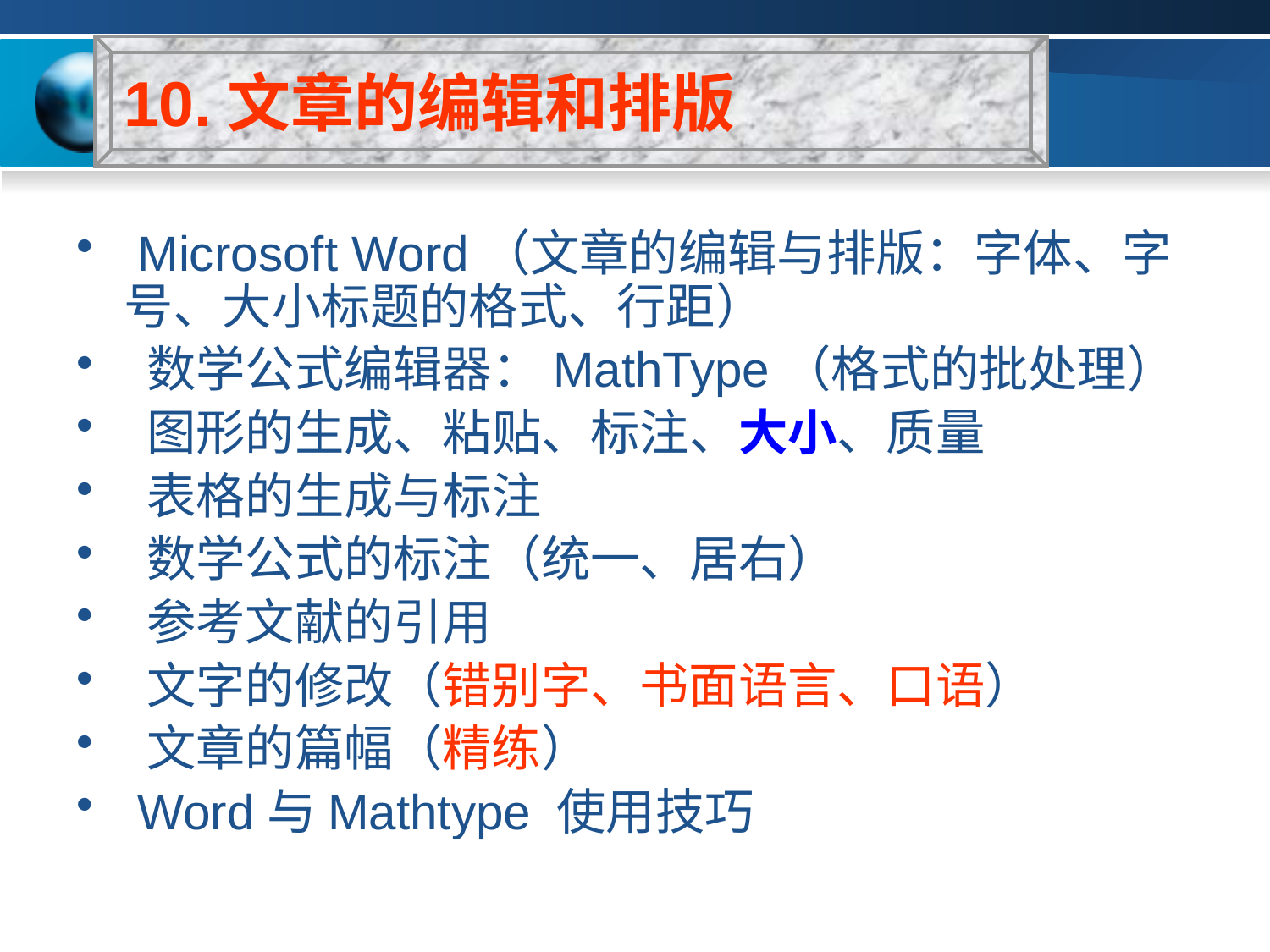

10.文章的编辑和排版
 Microsoft Word（文章的编辑与排版：字体、字号、大小标题的格式、行距）
 数学公式编辑器：MathType（格式的批处理）
 图形的生成、粘贴、标注、大小、质量
 表格的生成与标注
 数学公式的标注（统一、居右）
 参考文献的引用
 文字的修改（错别字、书面语言、口语）
 文章的篇幅（精练）
 Word与Mathtype 使用技巧